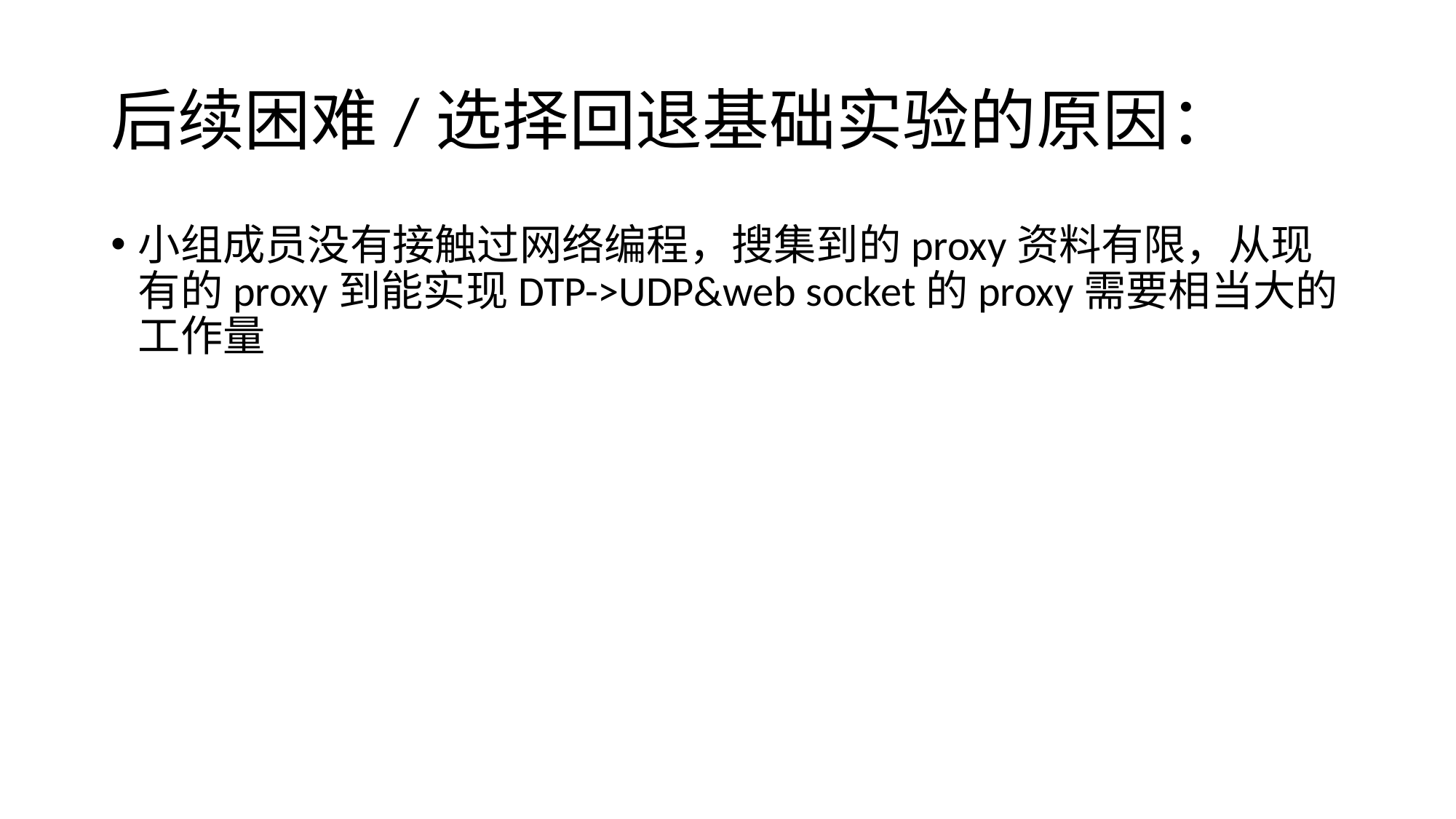

# 后续困难/选择回退基础实验的原因：
小组成员没有接触过网络编程，搜集到的proxy资料有限，从现有的proxy到能实现DTP->UDP&web socket的proxy需要相当大的工作量